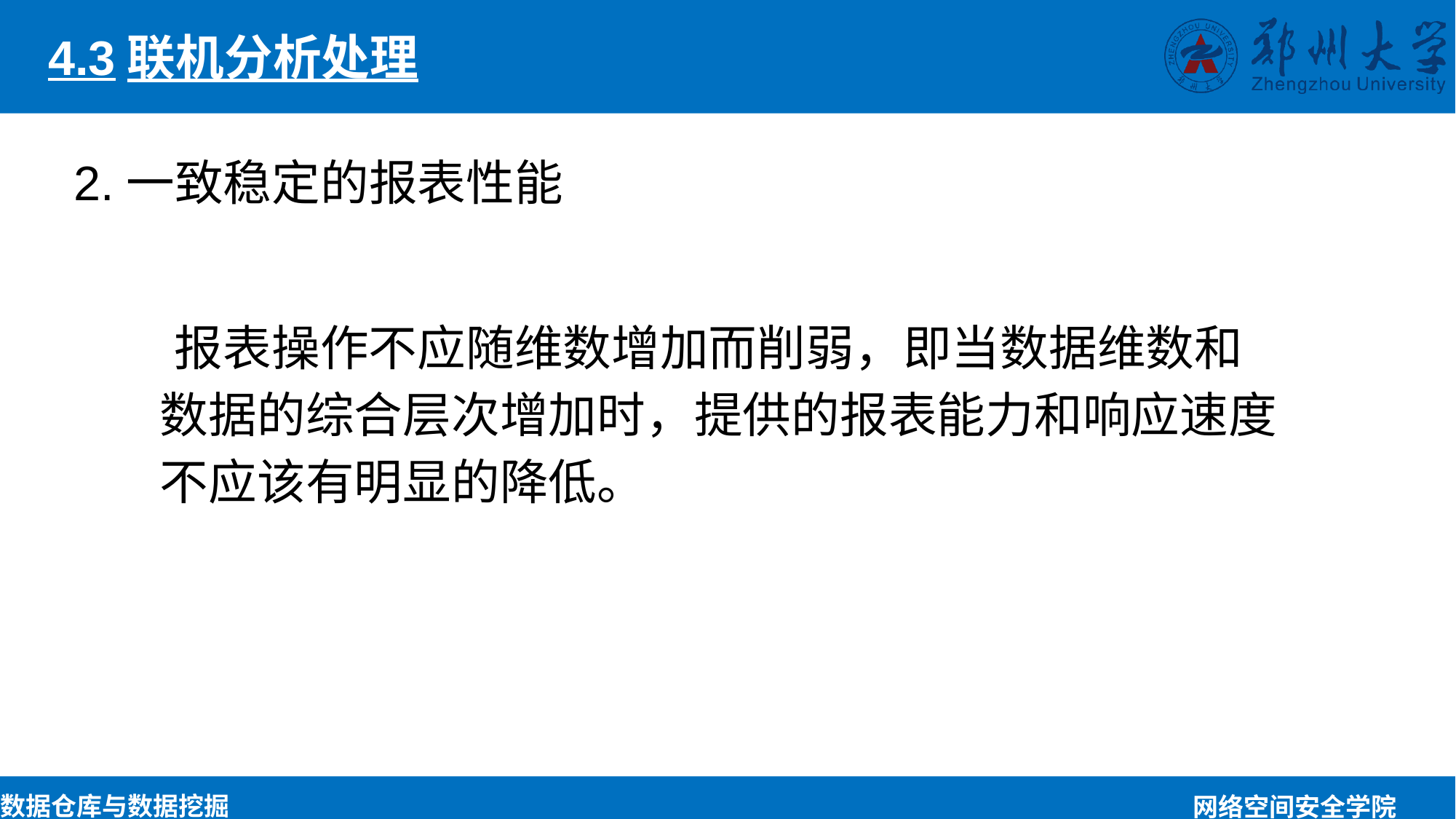

4.3联机分析处理
2.一致稳定的报表性能
    报表操作不应随维数增加而削弱，即当数据维数和数据的综合层次增加时，提供的报表能力和响应速度不应该有明显的降低。